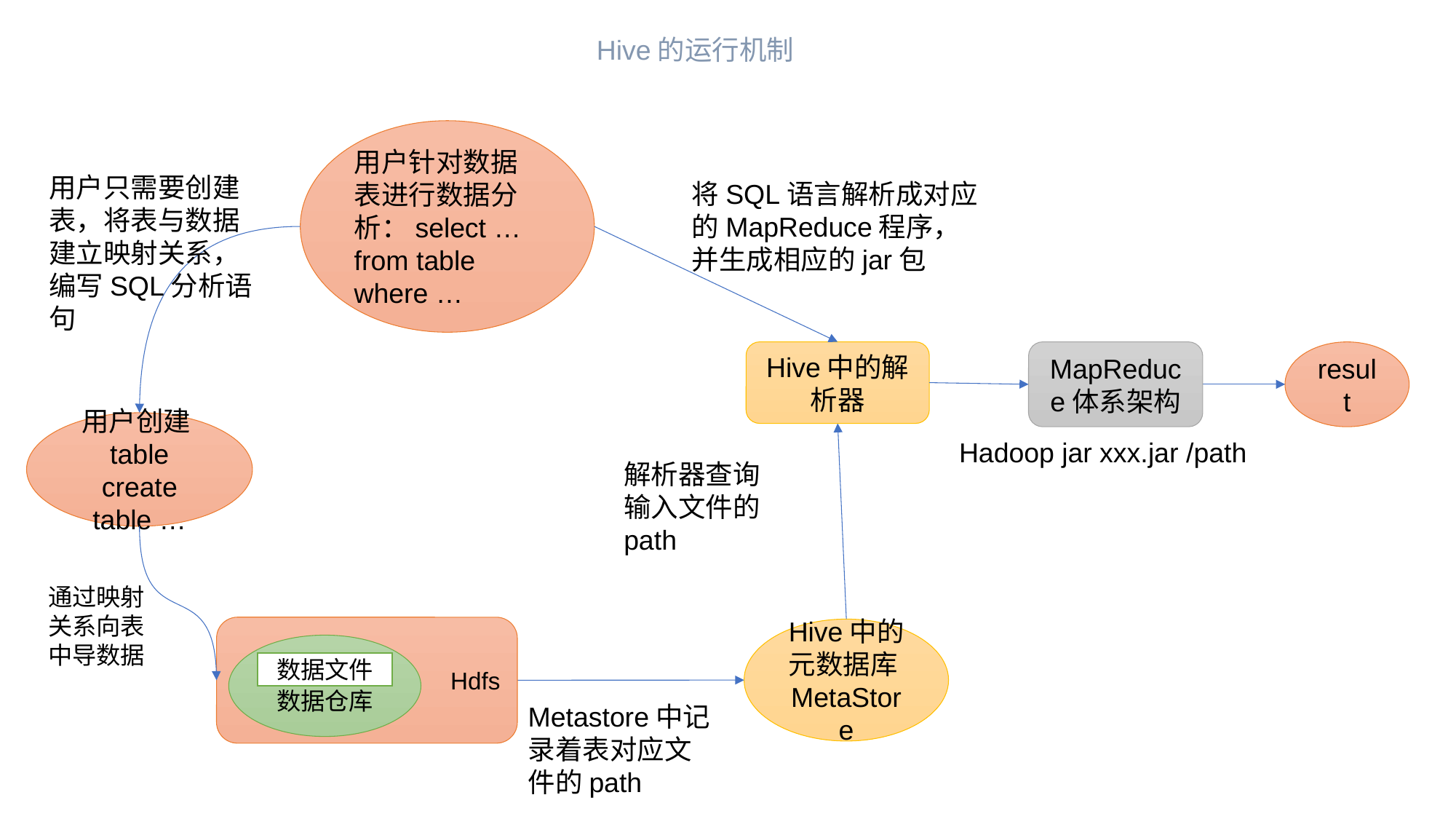

Hive的运行机制
用户针对数据表进行数据分析：select …from table where …
用户只需要创建表，将表与数据建立映射关系，编写SQL分析语句
将SQL语言解析成对应的MapReduce程序，并生成相应的jar包
Hive中的解析器
MapReduce体系架构
Hadoop jar xxx.jar /path
result
用户创建table create table …
解析器查询输入文件的path
通过映射关系向表中导数据
Hdfs

数据仓库

数据文件
Hive中的元数据库MetaStore
Metastore中记录着表对应文件的path